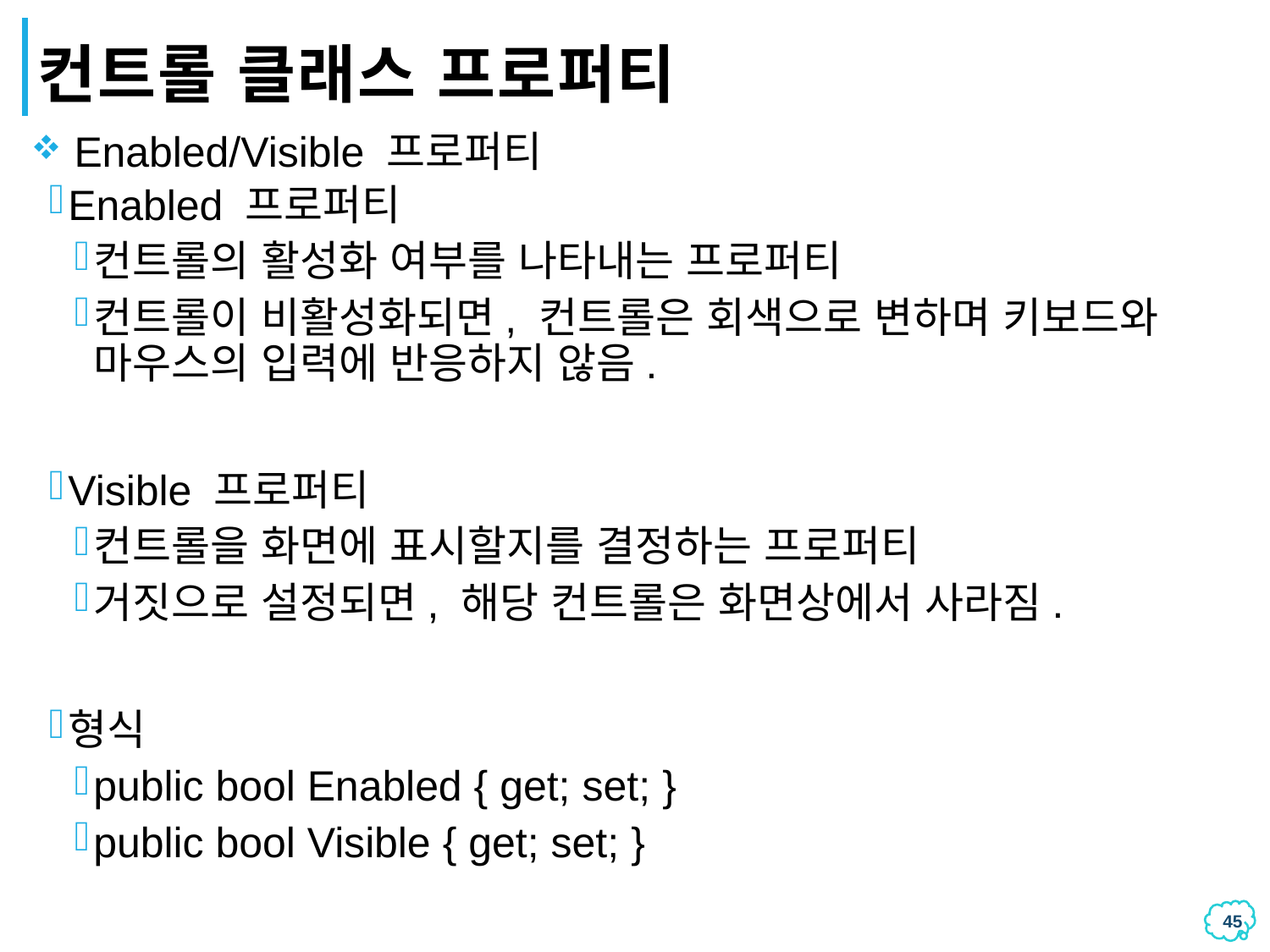

# 컨트롤 클래스 프로퍼티
 Enabled/Visible 프로퍼티
Enabled 프로퍼티
컨트롤의 활성화 여부를 나타내는 프로퍼티
컨트롤이 비활성화되면, 컨트롤은 회색으로 변하며 키보드와 마우스의 입력에 반응하지 않음.

Visible 프로퍼티
컨트롤을 화면에 표시할지를 결정하는 프로퍼티
거짓으로 설정되면, 해당 컨트롤은 화면상에서 사라짐.

형식
public bool Enabled { get; set; }
public bool Visible { get; set; }
45